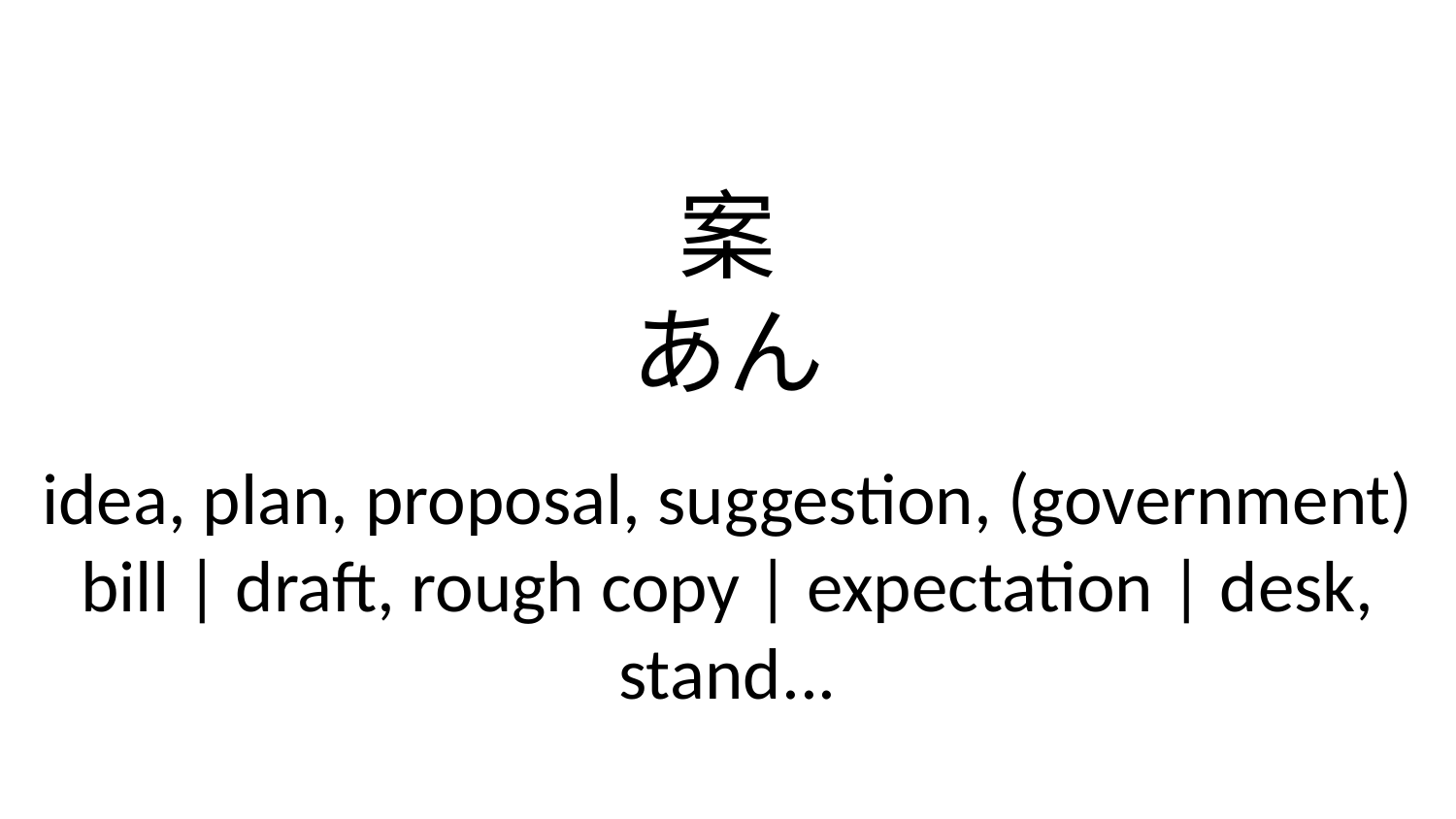

案
あん
idea, plan, proposal, suggestion, (government) bill | draft, rough copy | expectation | desk, stand...
541-555